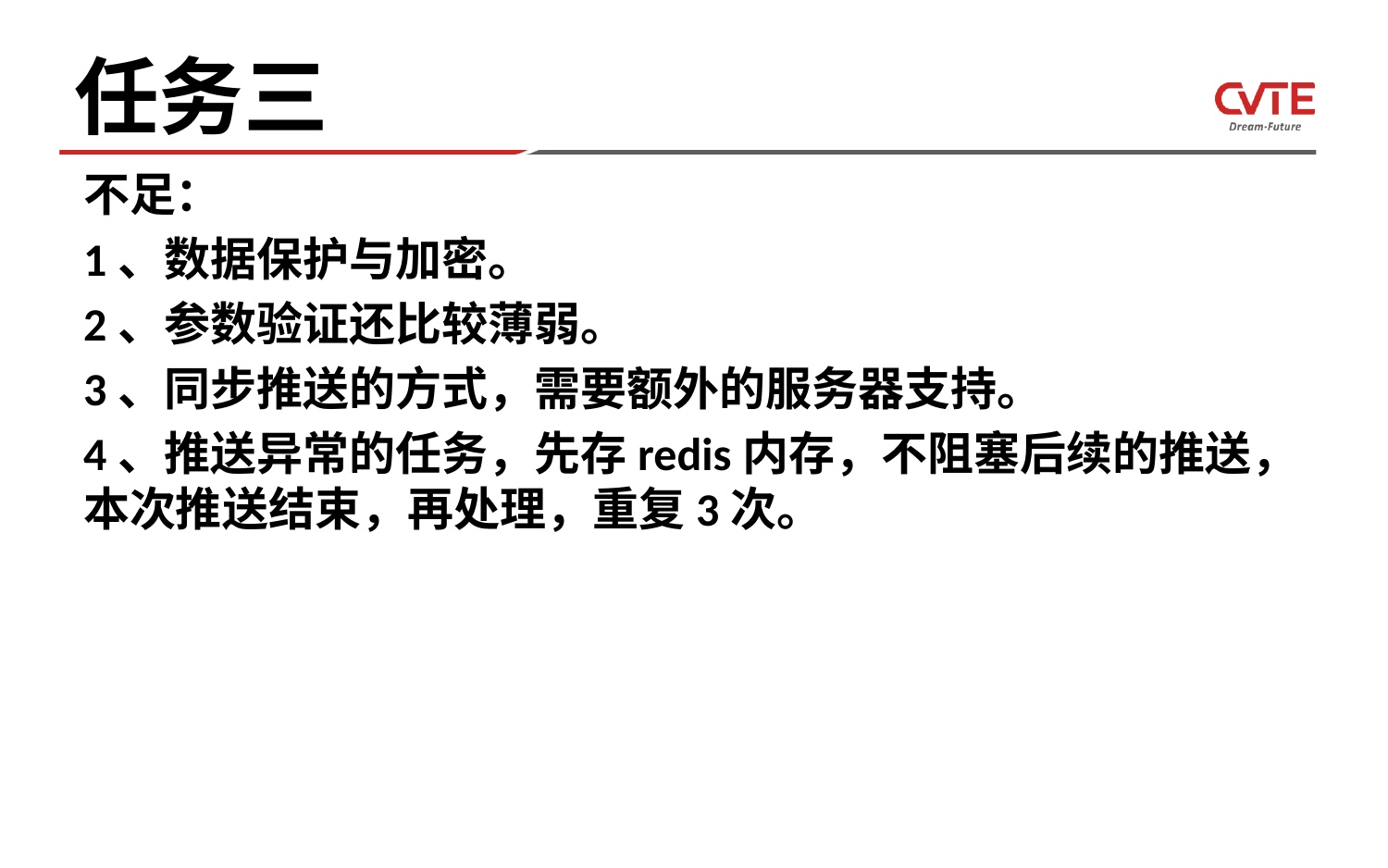

# 任务三
不足：
1、数据保护与加密。
2、参数验证还比较薄弱。
3、同步推送的方式，需要额外的服务器支持。
4、推送异常的任务，先存redis内存，不阻塞后续的推送，本次推送结束，再处理，重复3次。